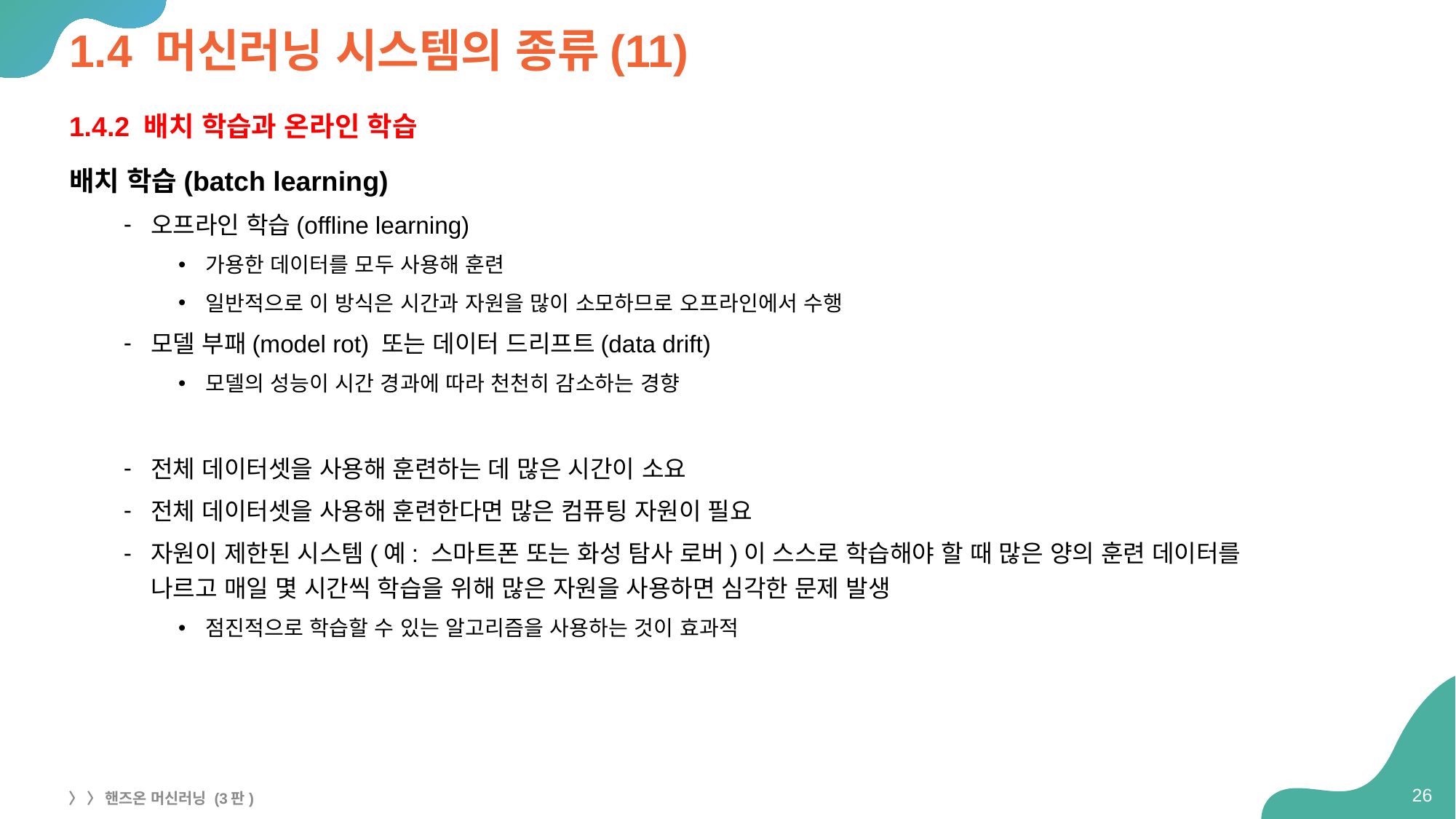

# 1.4 머신러닝 시스템의 종류(11)
1.4.2 배치 학습과 온라인 학습
배치 학습(batch learning)
오프라인 학습(offline learning)
가용한 데이터를 모두 사용해 훈련
일반적으로 이 방식은 시간과 자원을 많이 소모하므로 오프라인에서 수행
모델 부패(model rot) 또는 데이터 드리프트(data drift)
모델의 성능이 시간 경과에 따라 천천히 감소하는 경향

전체 데이터셋을 사용해 훈련하는 데 많은 시간이 소요
전체 데이터셋을 사용해 훈련한다면 많은 컴퓨팅 자원이 필요
자원이 제한된 시스템(예: 스마트폰 또는 화성 탐사 로버)이 스스로 학습해야 할 때 많은 양의 훈련 데이터를
나르고 매일 몇 시간씩 학습을 위해 많은 자원을 사용하면 심각한 문제 발생
점진적으로 학습할 수 있는 알고리즘을 사용하는 것이 효과적

26
〉 〉 핸즈온 머신러닝 (3판)